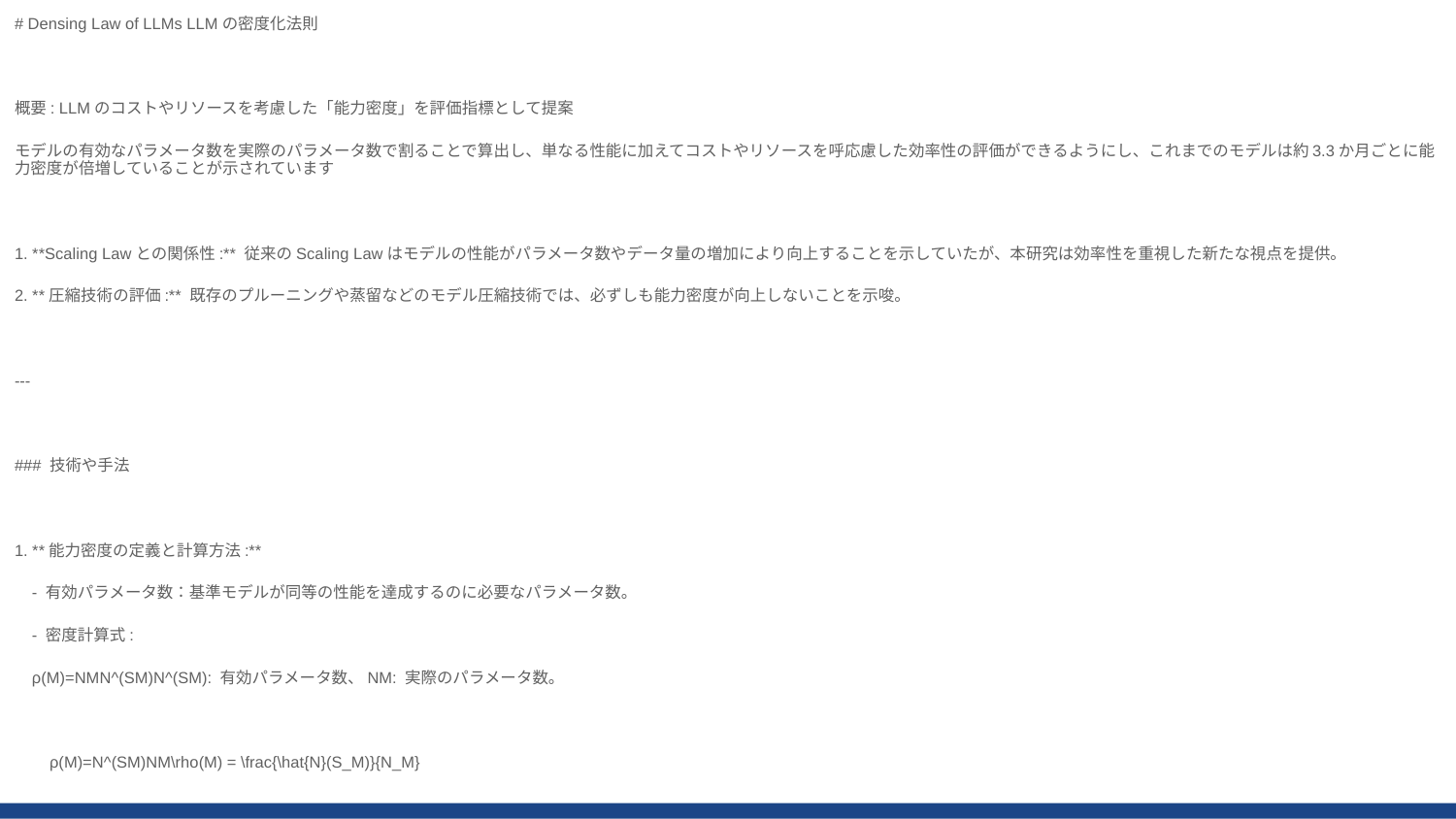

# Densing Law of LLMs LLMの密度化法則

概要: LLMのコストやリソースを考慮した「能力密度」を評価指標として提案
モデルの有効なパラメータ数を実際のパラメータ数で割ることで算出し、単なる性能に加えてコストやリソースを呼応慮した効率性の評価ができるようにし、これまでのモデルは約3.3か月ごとに能力密度が倍増していることが示されています

1. **Scaling Lawとの関係性:** 従来のScaling Lawはモデルの性能がパラメータ数やデータ量の増加により向上することを示していたが、本研究は効率性を重視した新たな視点を提供。
2. **圧縮技術の評価:** 既存のプルーニングや蒸留などのモデル圧縮技術では、必ずしも能力密度が向上しないことを示唆。

---

### 技術や手法

1. **能力密度の定義と計算方法:**
    - 有効パラメータ数：基準モデルが同等の性能を達成するのに必要なパラメータ数。
    - 密度計算式:
    ρ(M)=NM​N^(SM​)​N^(SM​): 有効パラメータ数、NM​: 実際のパラメータ数。

        ρ(M)=N^(SM)NM\rho(M) = \frac{\hat{N}(S_M)}{N_M}

        N^(SM)\hat{N}(S_M)

        NMN_M

2. **密度化法則の提案:**
    - 最大能力密度が時間とともに指数関数的に増加。
    - 式:
    ln(ρmax​)=A⋅t+BA≈0.007, R2≈0.93 で密度が約3.3ヶ月ごとに倍増。

        ln⁡(ρmax)=A⋅t+B\ln(\rho_{\text{max}}) = A \cdot t + B

        A≈0.007A ≈ 0.007

        R2≈0.93R^2 ≈ 0.93

3. **損失と性能の二段階推定:**
    - 損失推定: モデルパラメータ数と損失のスケーリング関係を推定。
    - 性能推定: 損失値をもとに下流タスク性能をシグモイド関数で近似。
4. **評価方法:**
    - 5つのベンチマーク（MMLU、BBH、MATH、HumanEval、MBPP）を使用し、オープンソースモデルの能力密度を評価。

---

### 使用用途

- **効率的なモデル設計:** モデルの性能向上を追求しつつ、計算コストや推論効率を最適化するための指針を提供。
- **環境に優しいAI開発:** エネルギー消費の削減と計算資源の効率的な利用を目指す。